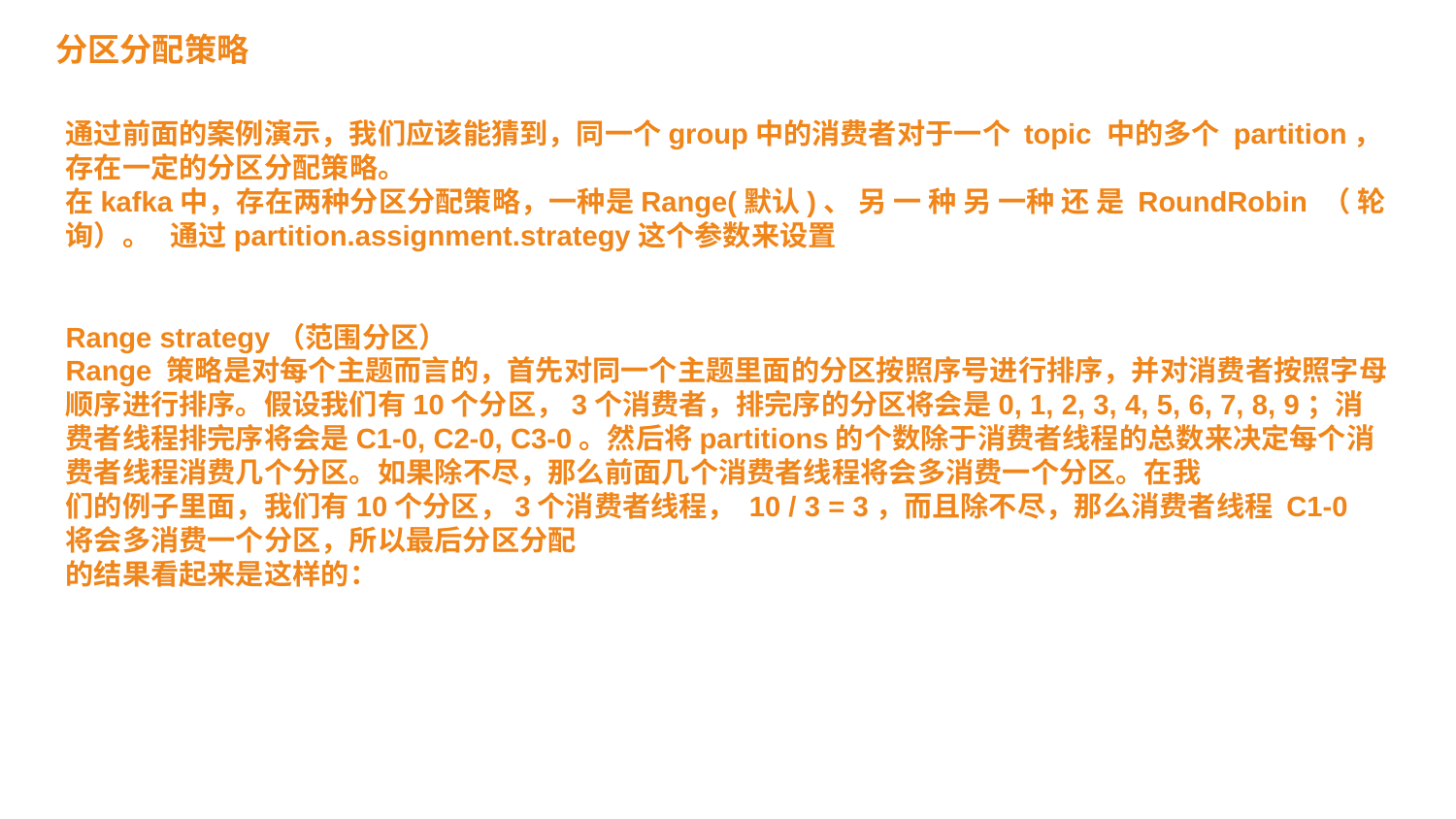

分区分配策略
通过前面的案例演示，我们应该能猜到，同一个group中的消费者对于一个 topic 中的多个 partition，存在一定的分区分配策略。
在kafka中，存在两种分区分配策略，一种是Range(默认)、 另 一 种 另 一种 还 是 RoundRobin （ 轮 询）。   通过partition.assignment.strategy这个参数来设置

Range strategy（范围分区）
Range 策略是对每个主题而言的，首先对同一个主题里面的分区按照序号进行排序，并对消费者按照字母顺序进行排序。假设我们有10个分区，3个消费者，排完序的分区将会是0, 1, 2, 3, 4, 5, 6, 7, 8, 9；消费者线程排完序将会是C1-0, C2-0, C3-0。然后将partitions的个数除于消费者线程的总数来决定每个消费者线程消费几个分区。如果除不尽，那么前面几个消费者线程将会多消费一个分区。在我
们的例子里面，我们有10个分区，3个消费者线程， 10 / 3 = 3，而且除不尽，那么消费者线程 C1-0 将会多消费一个分区，所以最后分区分配
的结果看起来是这样的：